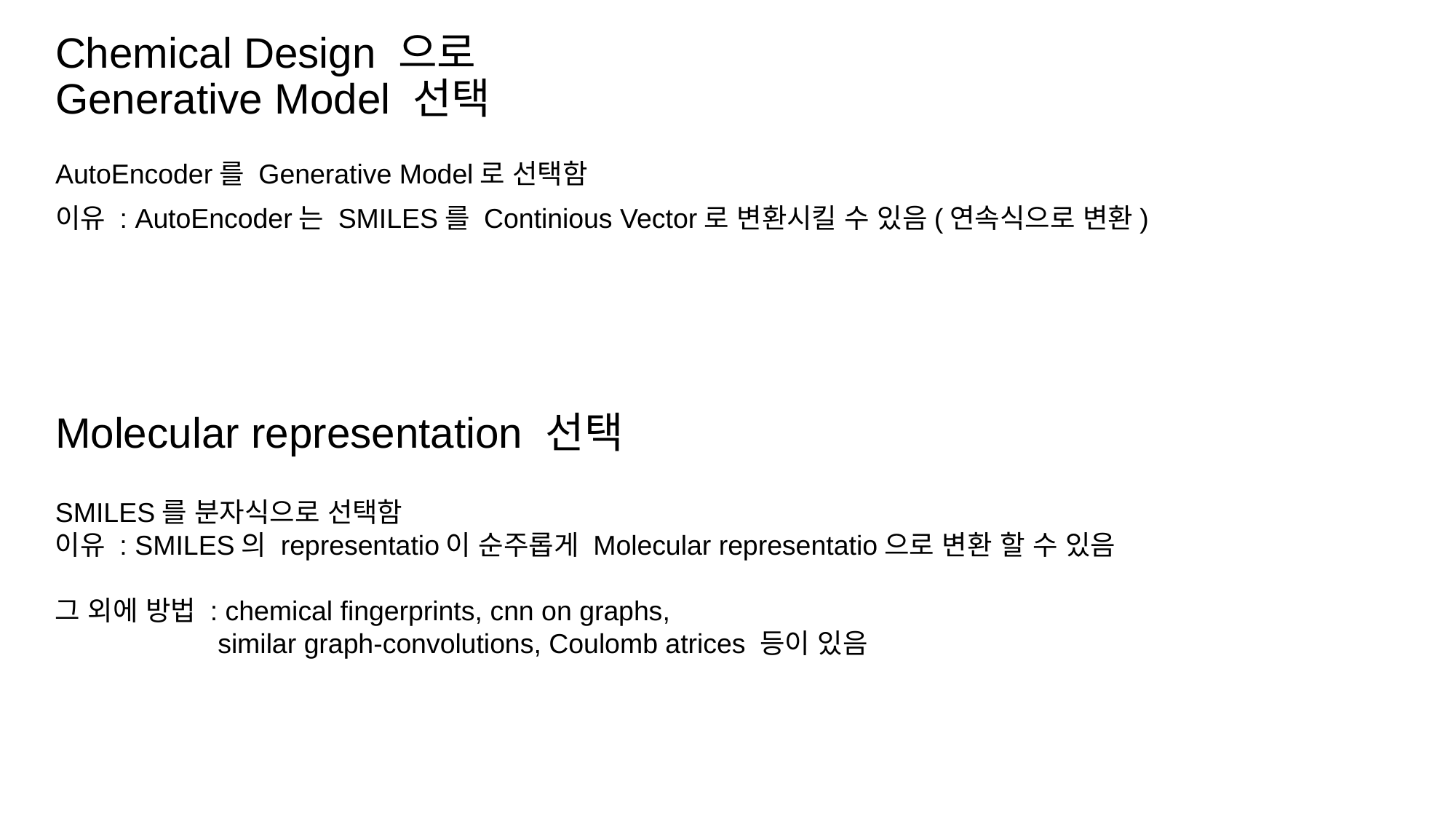

# Chemical Design 으로 Generative Model 선택
AutoEncoder를 Generative Model로 선택함
이유 : AutoEncoder는 SMILES를 Continious Vector로 변환시킬 수 있음(연속식으로 변환)

Molecular representation 선택
SMILES를 분자식으로 선택함
이유 : SMILES의 representatio이 순주롭게 Molecular representatio으로 변환 할 수 있음

그 외에 방법 : chemical fingerprints, cnn on graphs,
  	       similar graph-convolutions, Coulomb atrices 등이 있음